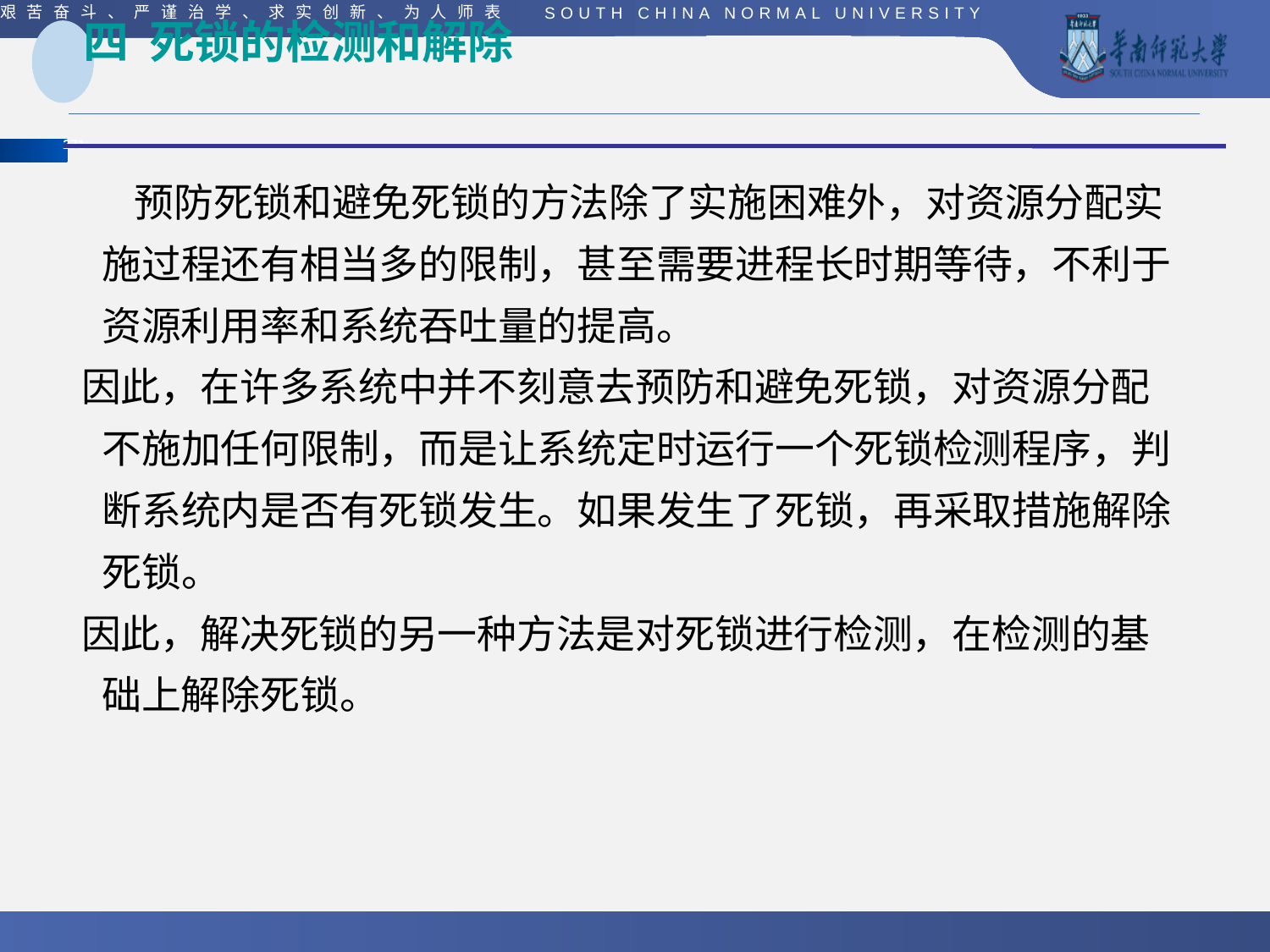

# 四  死锁的检测和解除
     预防死锁和避免死锁的方法除了实施困难外，对资源分配实施过程还有相当多的限制，甚至需要进程长时期等待，不利于资源利用率和系统吞吐量的提高。
因此，在许多系统中并不刻意去预防和避免死锁，对资源分配不施加任何限制，而是让系统定时运行一个死锁检测程序，判断系统内是否有死锁发生。如果发生了死锁，再采取措施解除死锁。
因此，解决死锁的另一种方法是对死锁进行检测，在检测的基础上解除死锁。

271